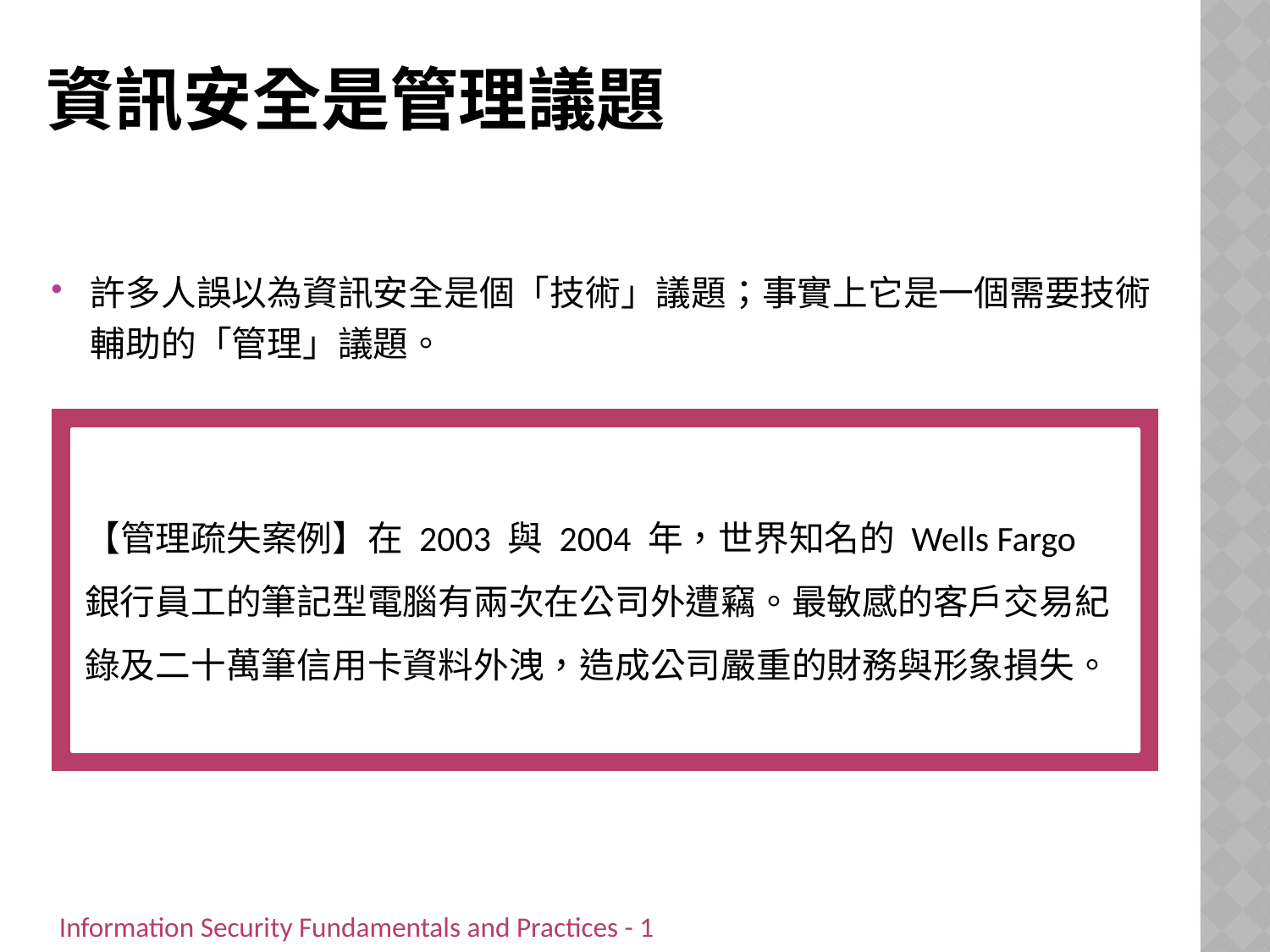

# 資訊安全是管理議題
許多人誤以為資訊安全是個「技術」議題；事實上它是一個需要技術輔助的「管理」議題。
【管理疏失案例】在 2003 與 2004 年，世界知名的 Wells Fargo 銀行員工的筆記型電腦有兩次在公司外遭竊。最敏感的客戶交易紀錄及二十萬筆信用卡資料外洩，造成公司嚴重的財務與形象損失。